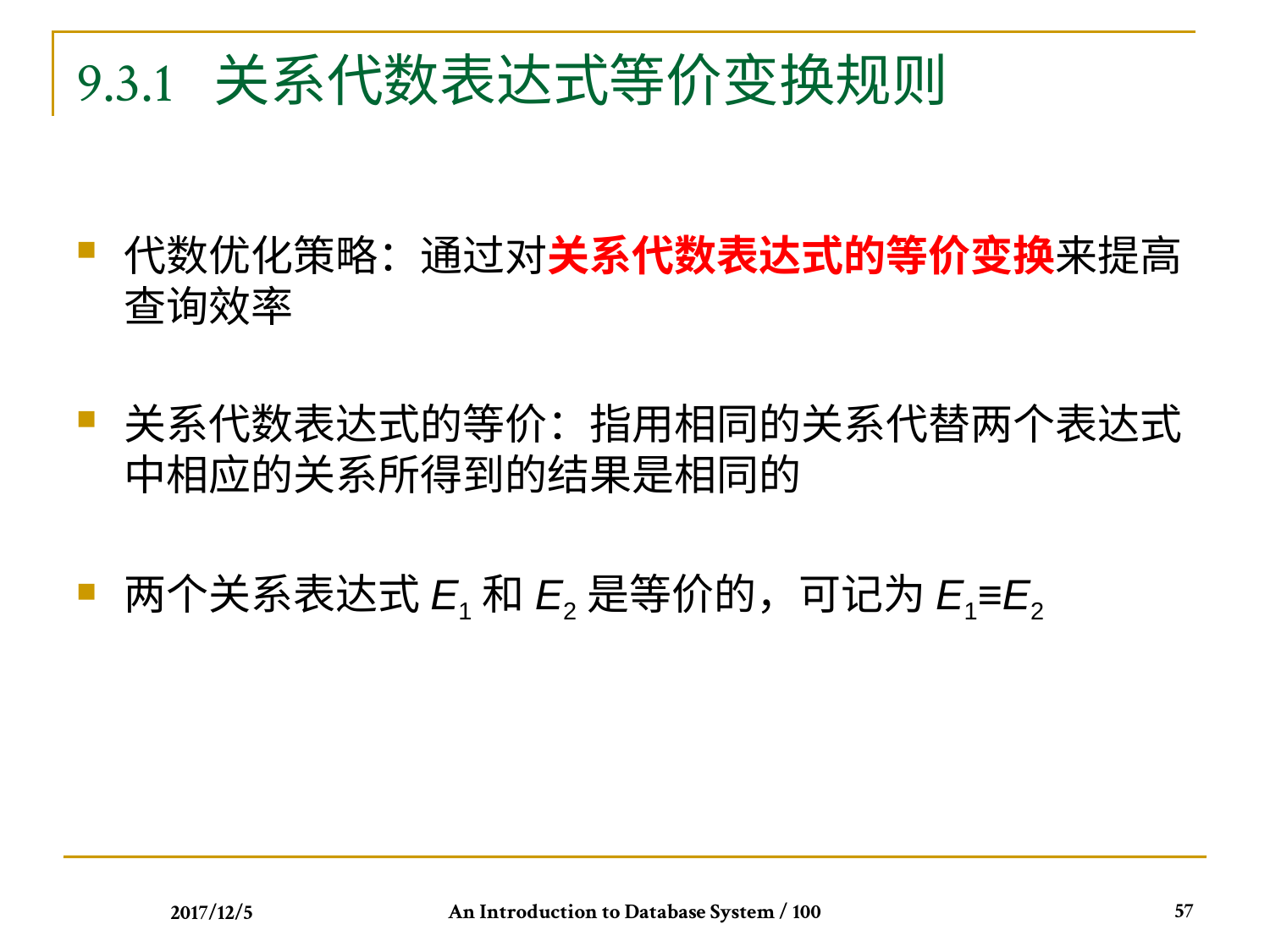

# 9.3.1  关系代数表达式等价变换规则
代数优化策略：通过对关系代数表达式的等价变换来提高查询效率

关系代数表达式的等价：指用相同的关系代替两个表达式中相应的关系所得到的结果是相同的

两个关系表达式E1和E2是等价的，可记为E1≡E2
2017/12/5
57
An Introduction to Database System / 100